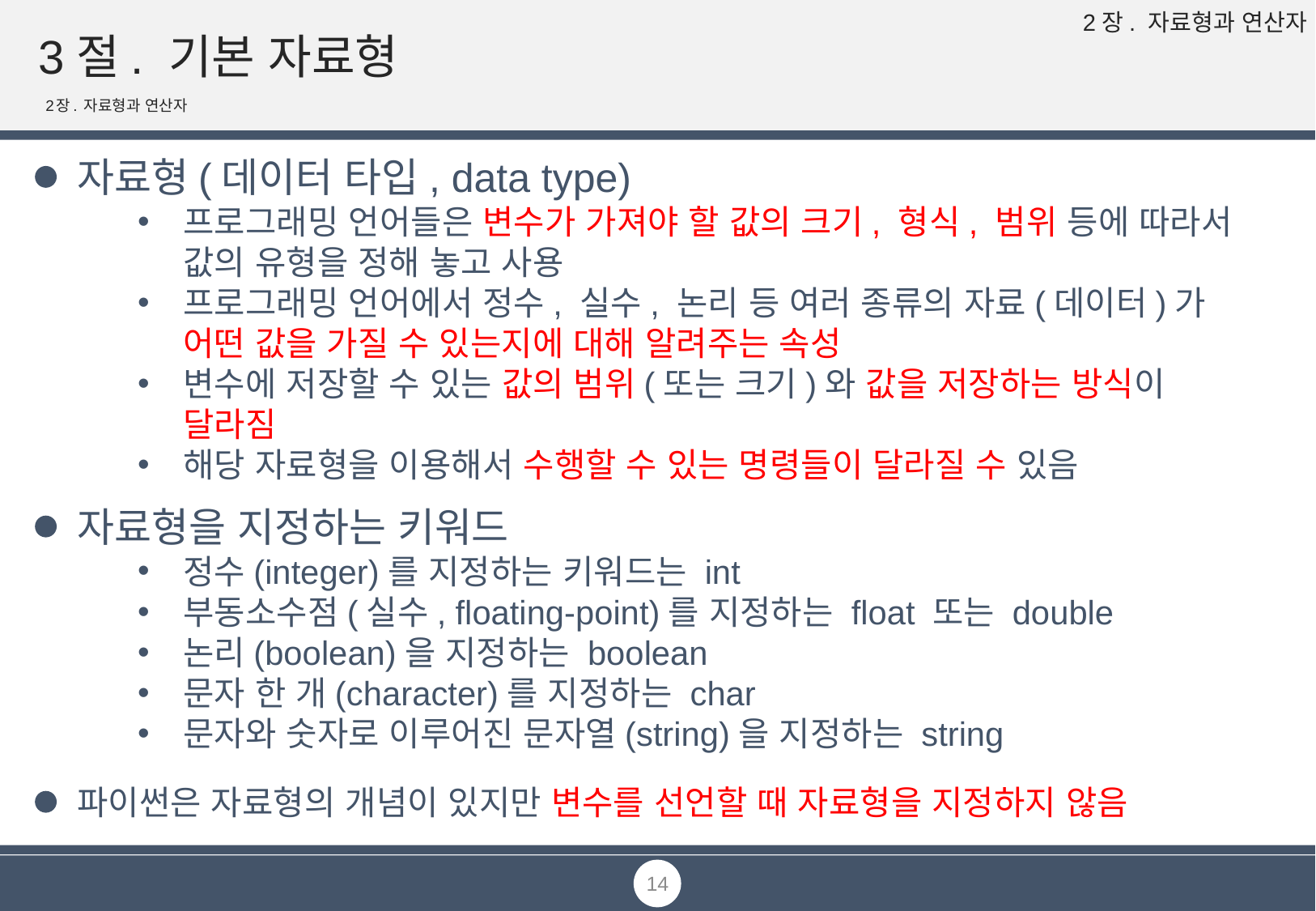

# 3절. 기본 자료형
2장. 자료형과 연산자
자료형(데이터 타입, data type)
프로그래밍 언어들은 변수가 가져야 할 값의 크기, 형식, 범위 등에 따라서 값의 유형을 정해 놓고 사용
프로그래밍 언어에서 정수, 실수, 논리 등 여러 종류의 자료(데이터)가 어떤 값을 가질 수 있는지에 대해 알려주는 속성
변수에 저장할 수 있는 값의 범위(또는 크기)와 값을 저장하는 방식이 달라짐
해당 자료형을 이용해서 수행할 수 있는 명령들이 달라질 수 있음

자료형을 지정하는 키워드
정수(integer)를 지정하는 키워드는 int
부동소수점(실수, floating-point)를 지정하는 float 또는 double
논리(boolean)을 지정하는 boolean
문자 한 개(character)를 지정하는 char
문자와 숫자로 이루어진 문자열(string)을 지정하는 string

파이썬은 자료형의 개념이 있지만 변수를 선언할 때 자료형을 지정하지 않음

14